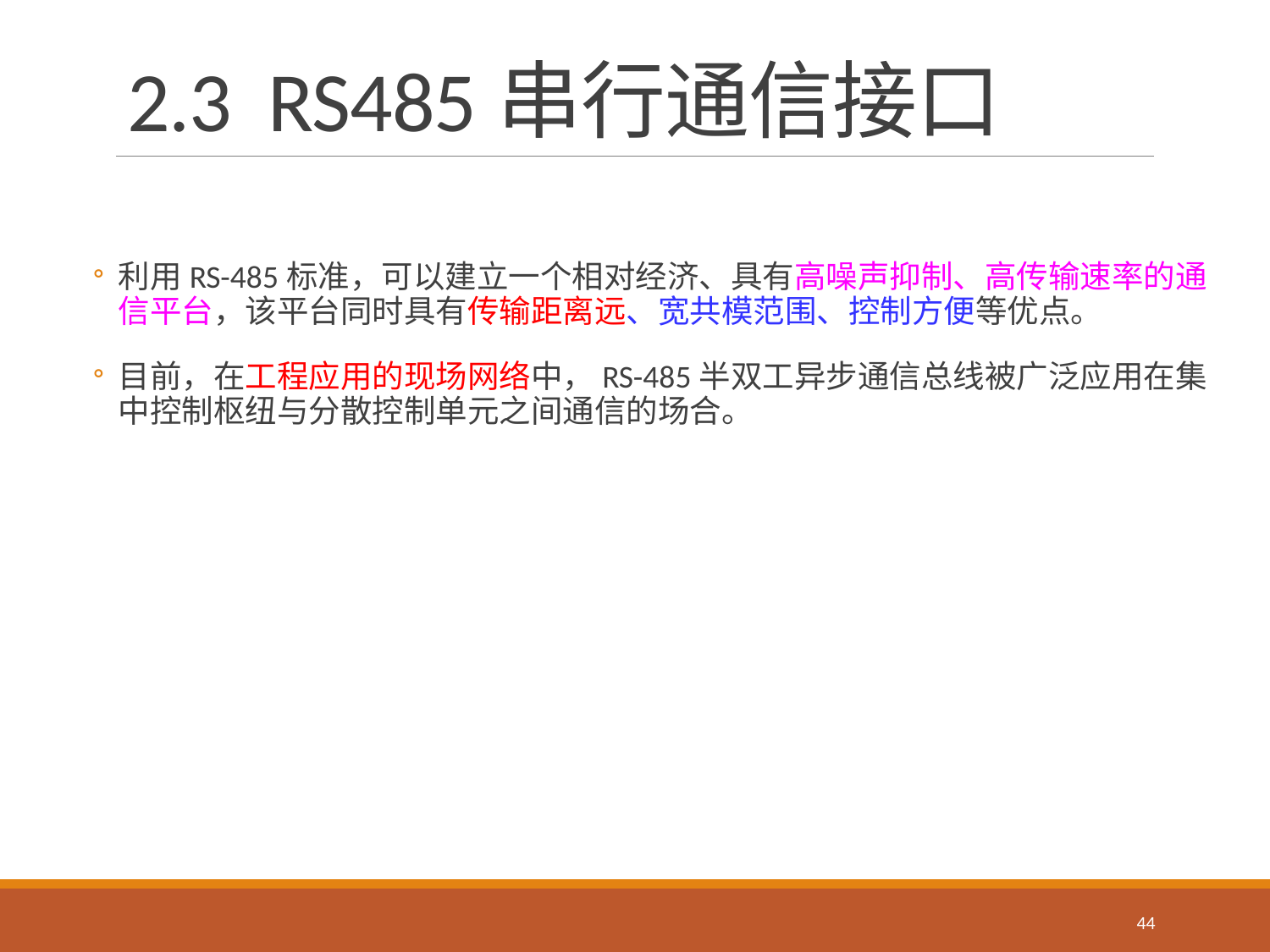

# 2.3  RS485串行通信接口
利用RS-485标准，可以建立一个相对经济、具有高噪声抑制、高传输速率的通信平台，该平台同时具有传输距离远、宽共模范围、控制方便等优点。
目前，在工程应用的现场网络中，RS-485半双工异步通信总线被广泛应用在集中控制枢纽与分散控制单元之间通信的场合。
44